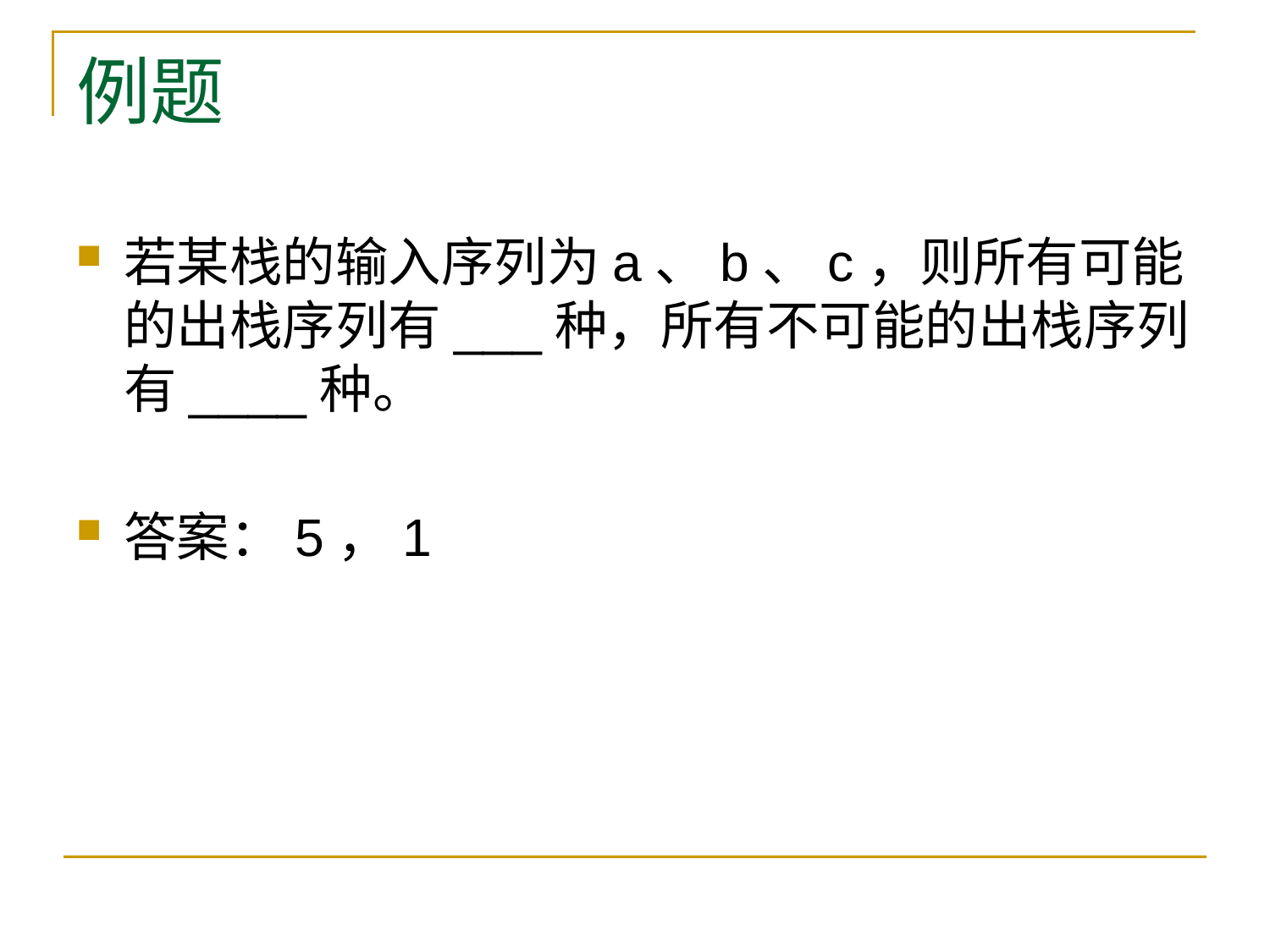

# 例题
若某栈的输入序列为a、b、c，则所有可能的出栈序列有___种，所有不可能的出栈序列有____种。

答案：5，1